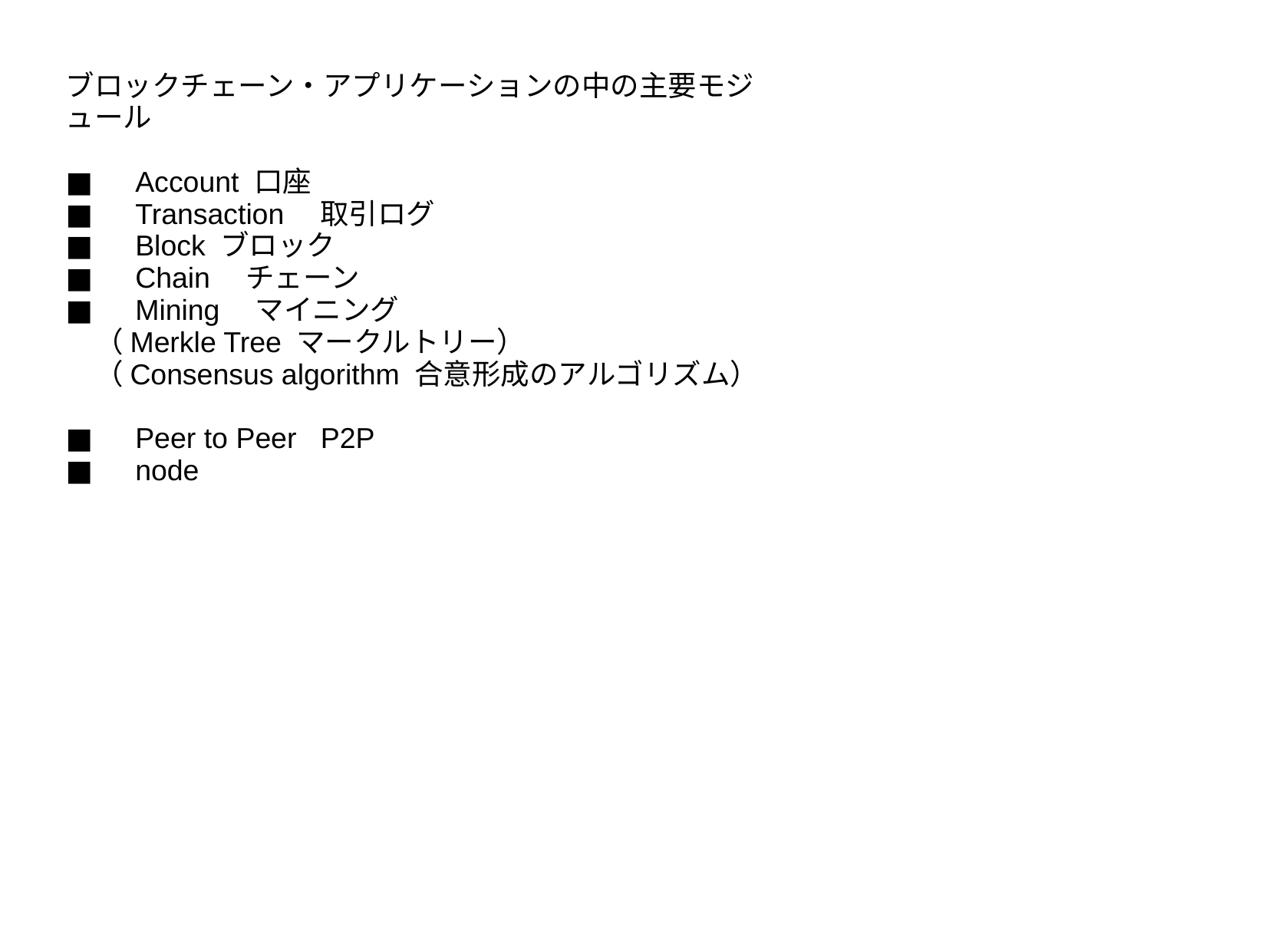

ブロックチェーン・アプリケーションの中の主要モジュール

■　Account 口座
■　Transaction　取引ログ
■　Block ブロック
■　Chain　チェーン
■　Mining　マイニング
　（Merkle Tree マークルトリー）
　（Consensus algorithm 合意形成のアルゴリズム）

■　Peer to Peer   P2P
■　node